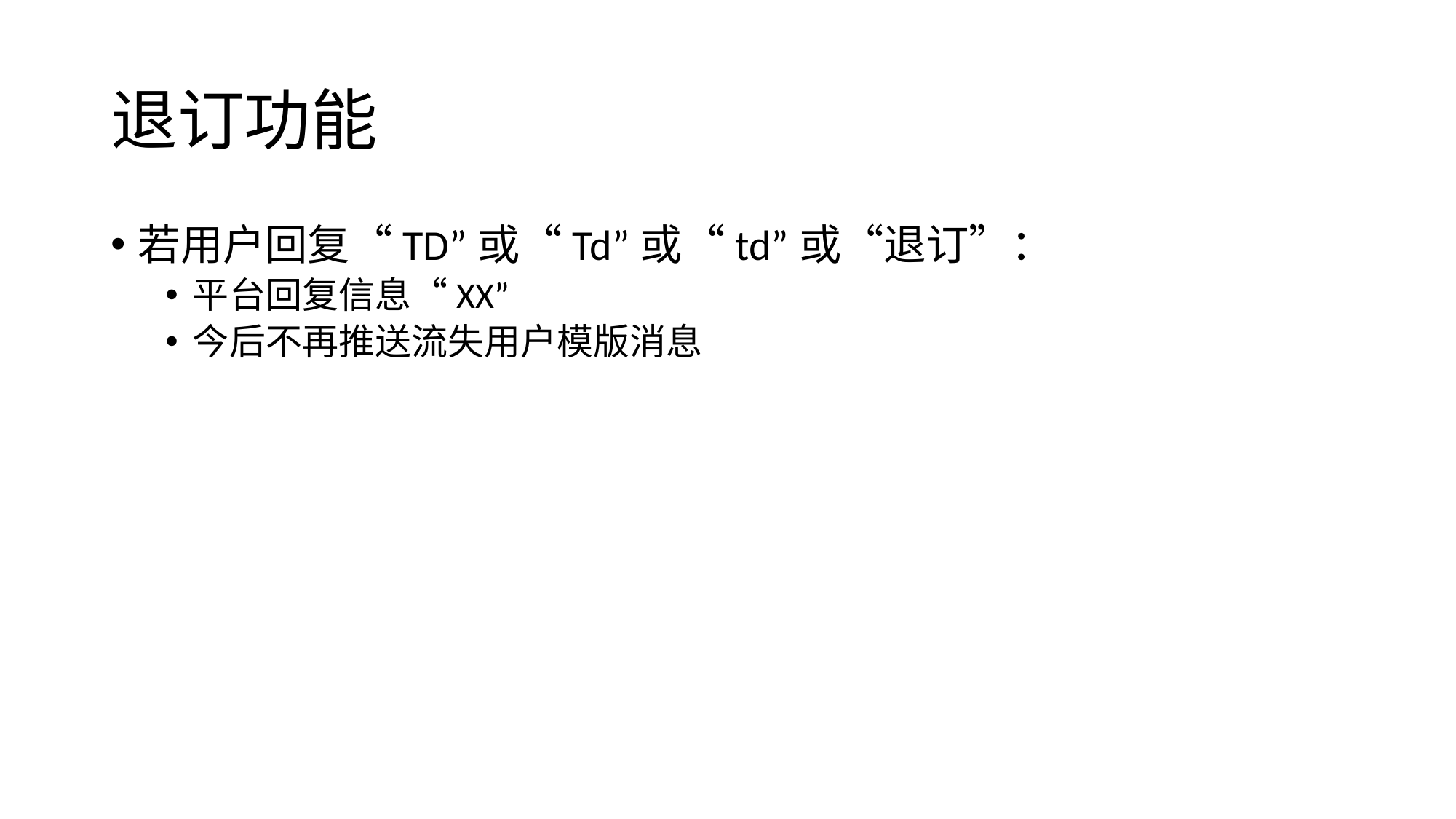

# 退订功能
若用户回复“TD”或“Td”或“td”或“退订”：
平台回复信息“XX”
今后不再推送流失用户模版消息